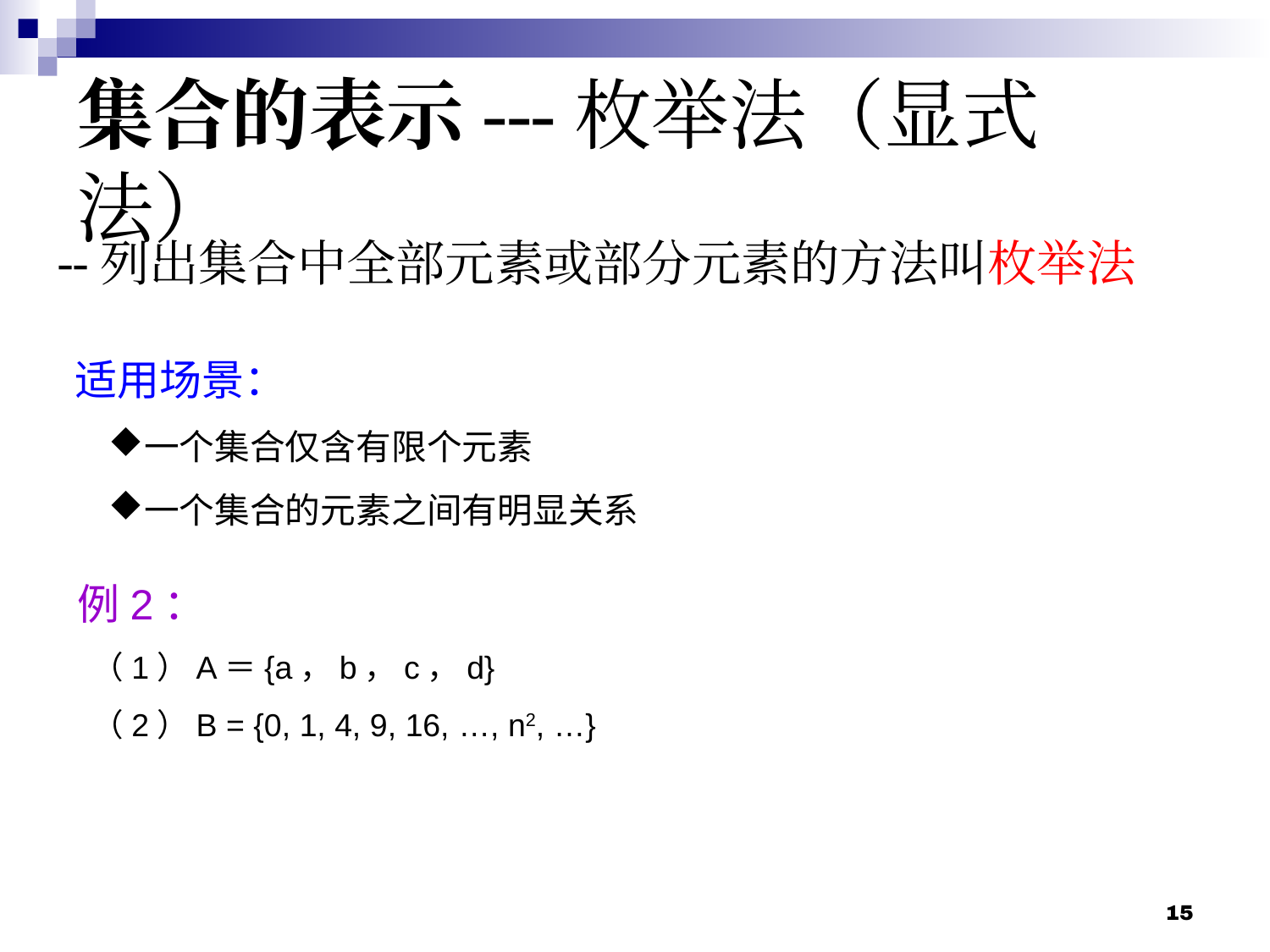

# 集合的表示---枚举法（显式法）
--列出集合中全部元素或部分元素的方法叫枚举法
适用场景：
一个集合仅含有限个元素
一个集合的元素之间有明显关系
例2：
 （1）A＝{a，b，c，d}
 （2）B = {0, 1, 4, 9, 16, …, n2, …}
15